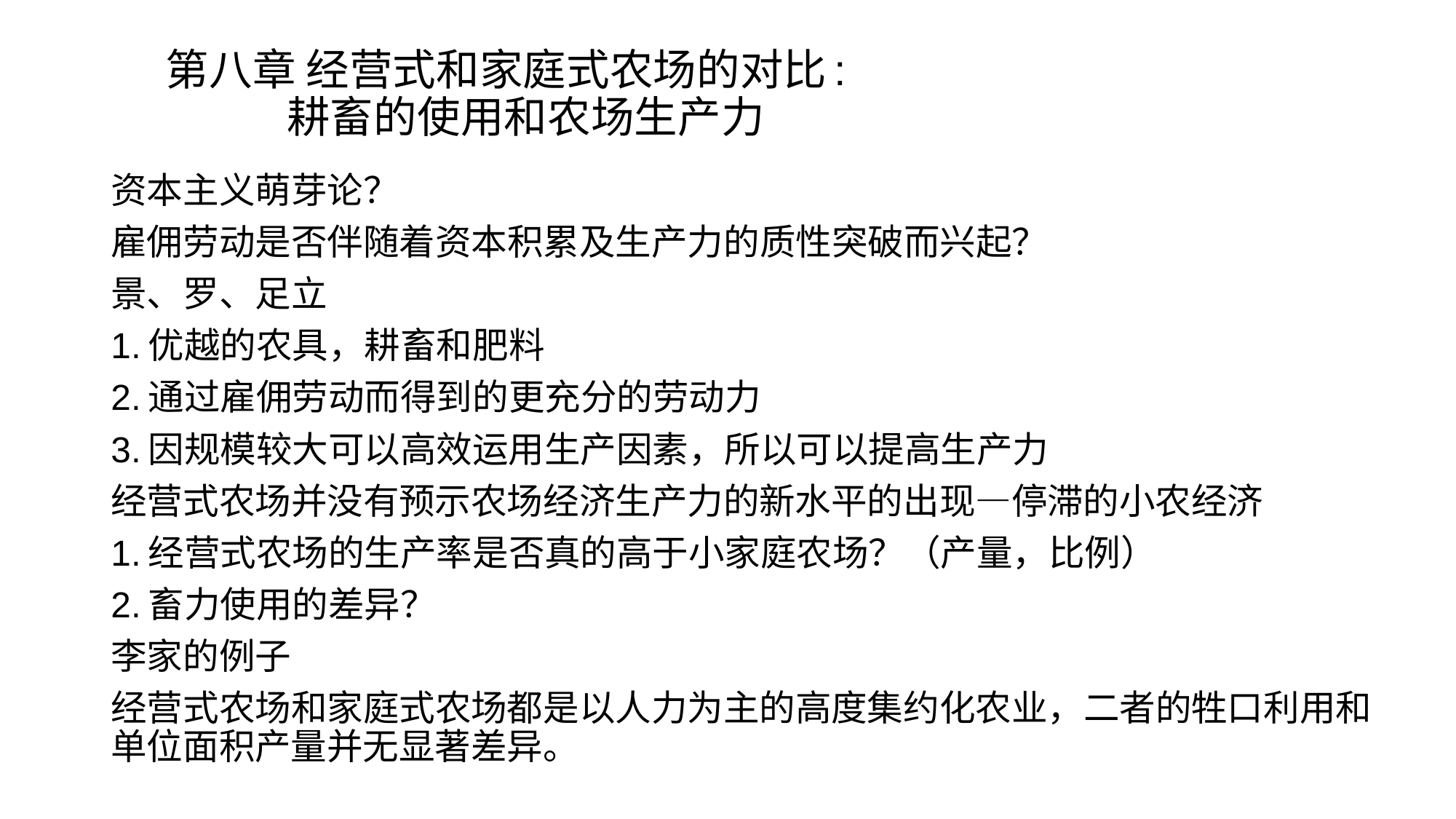

# 第八章 经营式和家庭式农场的对比: 耕畜的使用和农场生产力
资本主义萌芽论？
雇佣劳动是否伴随着资本积累及生产力的质性突破而兴起？
景、罗、足立
1.优越的农具，耕畜和肥料
2.通过雇佣劳动而得到的更充分的劳动力
3.因规模较大可以高效运用生产因素，所以可以提高生产力
经营式农场并没有预示农场经济生产力的新水平的出现—停滞的小农经济
1.经营式农场的生产率是否真的高于小家庭农场？（产量，比例）
2.畜力使用的差异？
李家的例子
经营式农场和家庭式农场都是以人力为主的高度集约化农业，二者的牲口利用和单位面积产量并无显著差异。